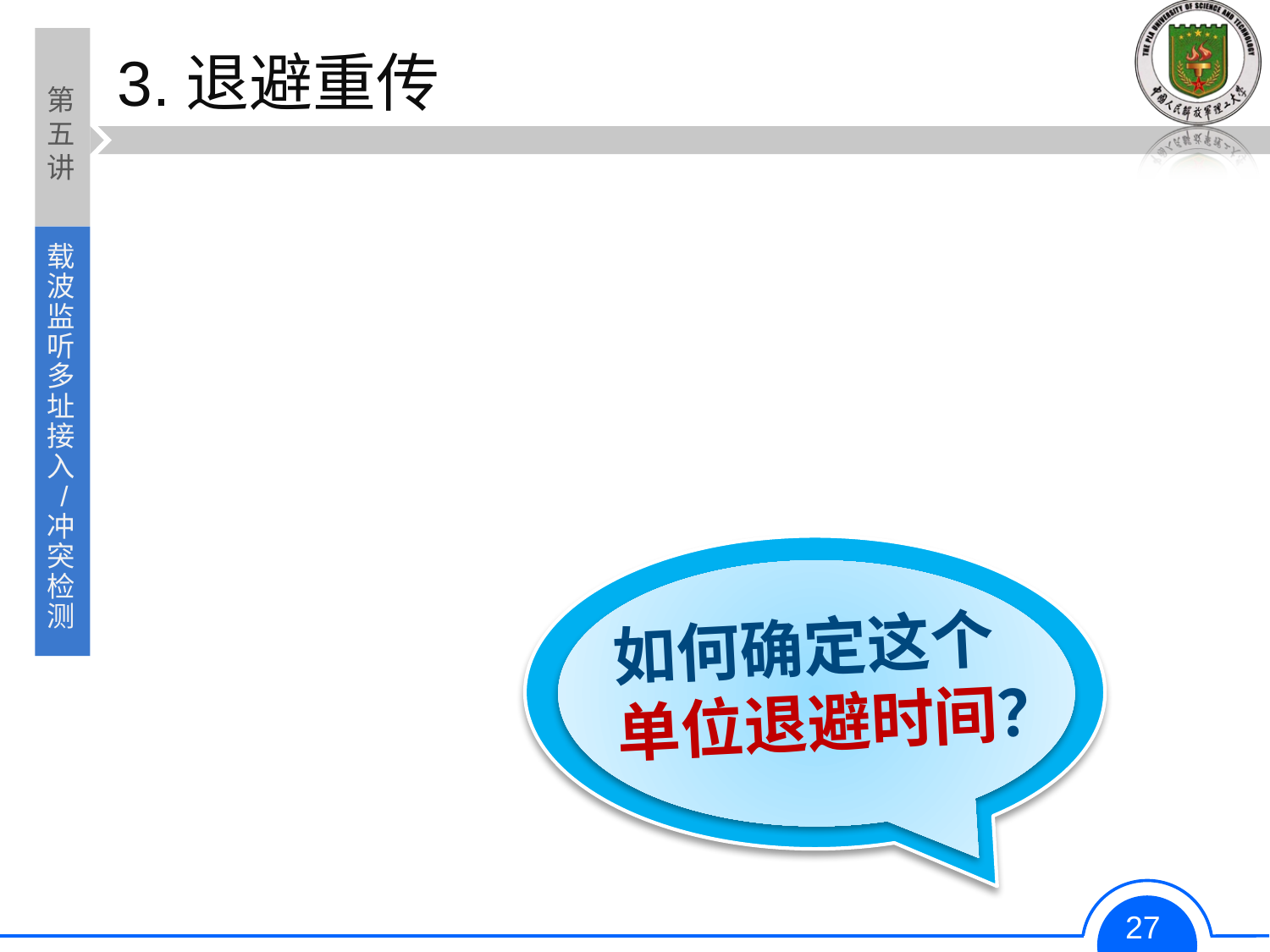

# 3.退避重传
检测到冲突停止发送数据后，要推迟（称为退避）r 倍的单位退避时间后再监听信道进行重传（r 为随机的整数）。
单位退避时间要尽可能小，但要保证两站点选择不同的 r 值时，一定不会再发生冲突。

如何确定这个单位退避时间？